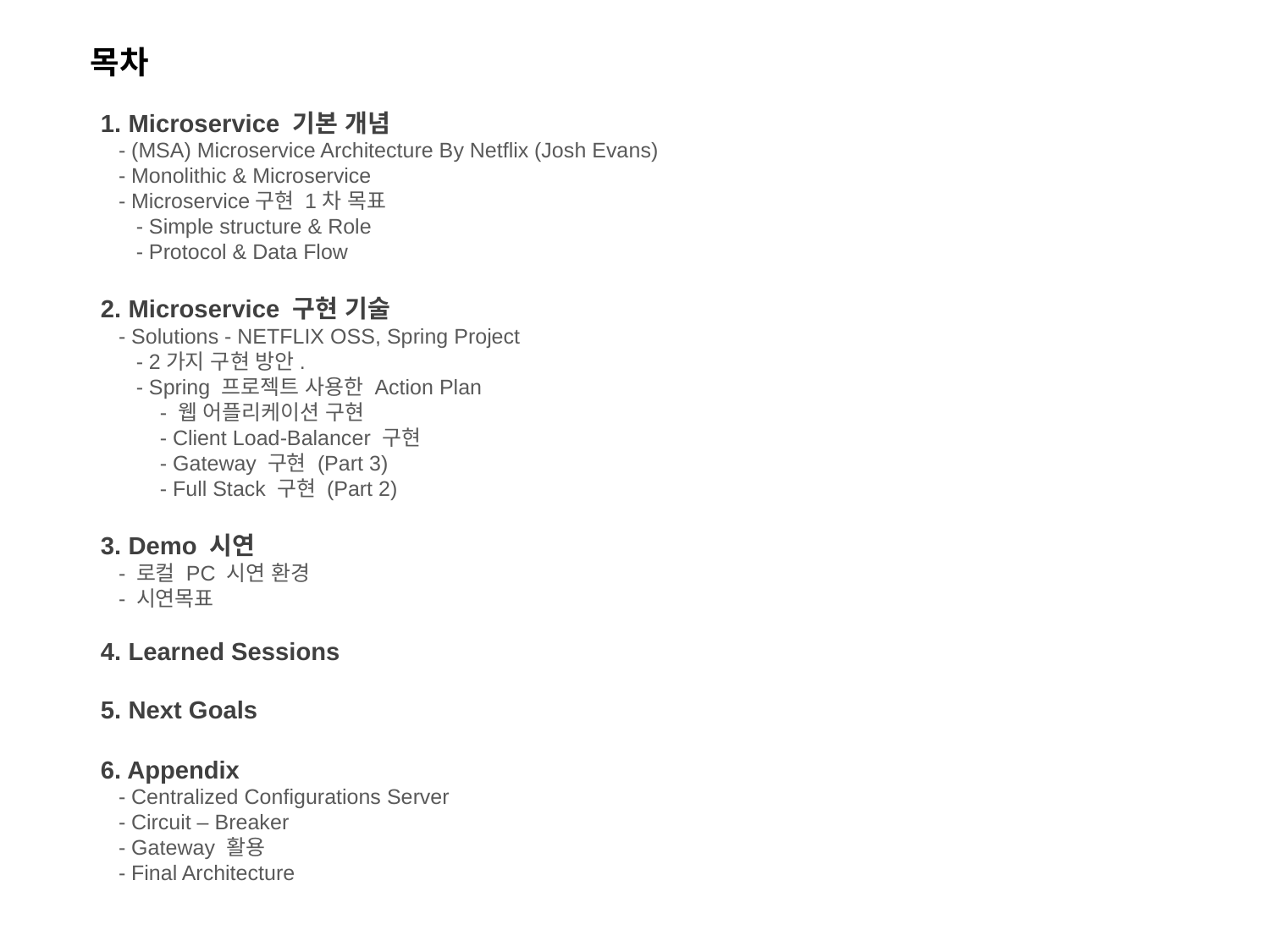

목차
1. Microservice 기본 개념
   - (MSA) Microservice Architecture By Netflix (Josh Evans)
   - Monolithic & Microservice
   - Microservice구현 1차 목표
      - Simple structure & Role
      - Protocol & Data Flow

2. Microservice 구현 기술
   - Solutions - NETFLIX OSS, Spring Project
      - 2가지 구현 방안.
      - Spring 프로젝트 사용한 Action Plan
          - 웹 어플리케이션 구현
          - Client Load-Balancer 구현
          - Gateway 구현 (Part 3)
          - Full Stack 구현 (Part 2)

3. Demo 시연
   - 로컬 PC 시연 환경
   - 시연목표

4. Learned Sessions

5. Next Goals

6. Appendix
   - Centralized Configurations Server
   - Circuit – Breaker
   - Gateway 활용
   - Final Architecture